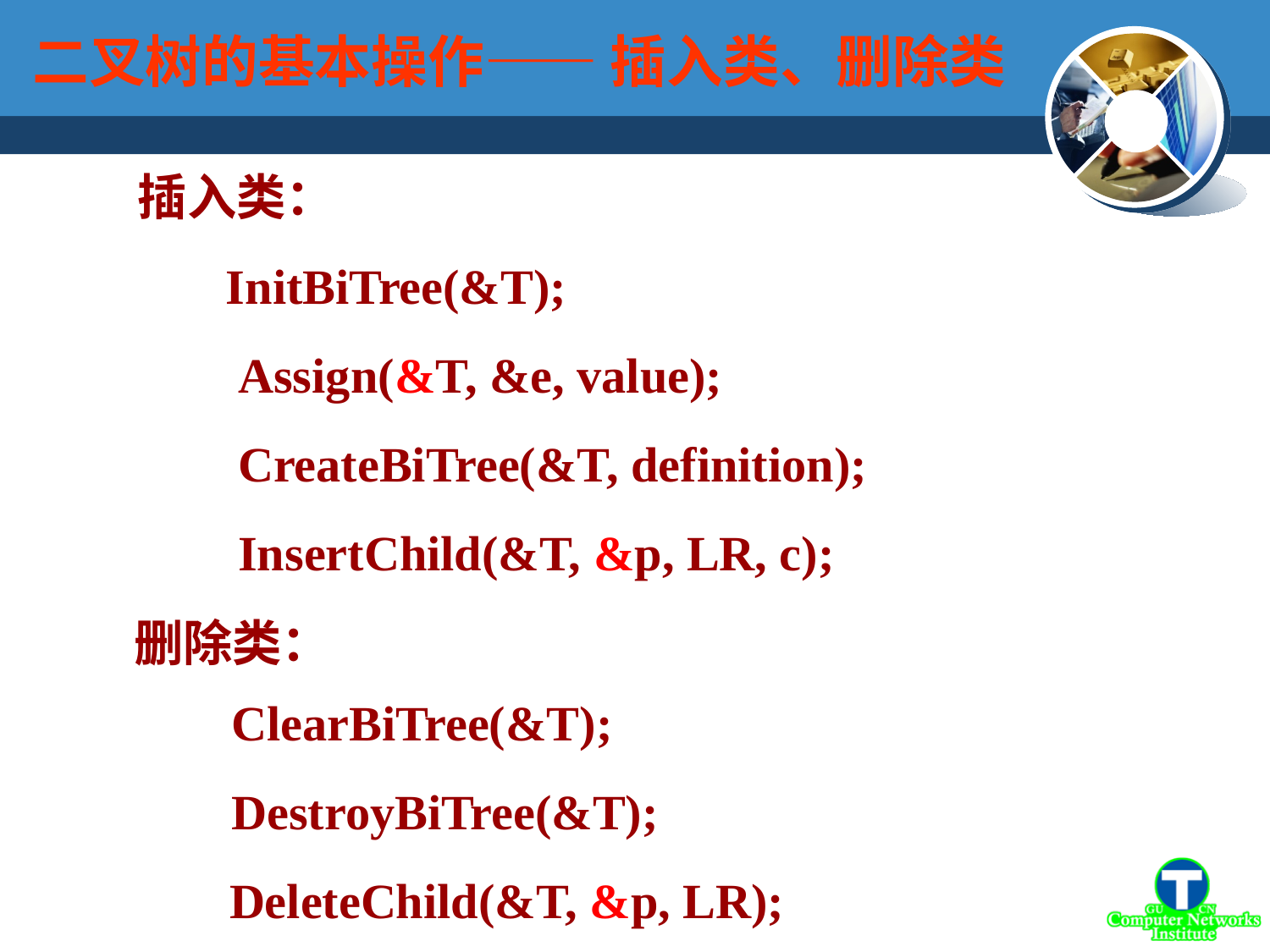

二叉树的基本操作—— 插入类、删除类
插入类：
  InitBiTree(&T);
   Assign(&T, &e, value);
   CreateBiTree(&T, definition);
   InsertChild(&T, &p, LR, c);
  删除类：
ClearBiTree(&T);
DestroyBiTree(&T);
     DeleteChild(&T, &p, LR);
19